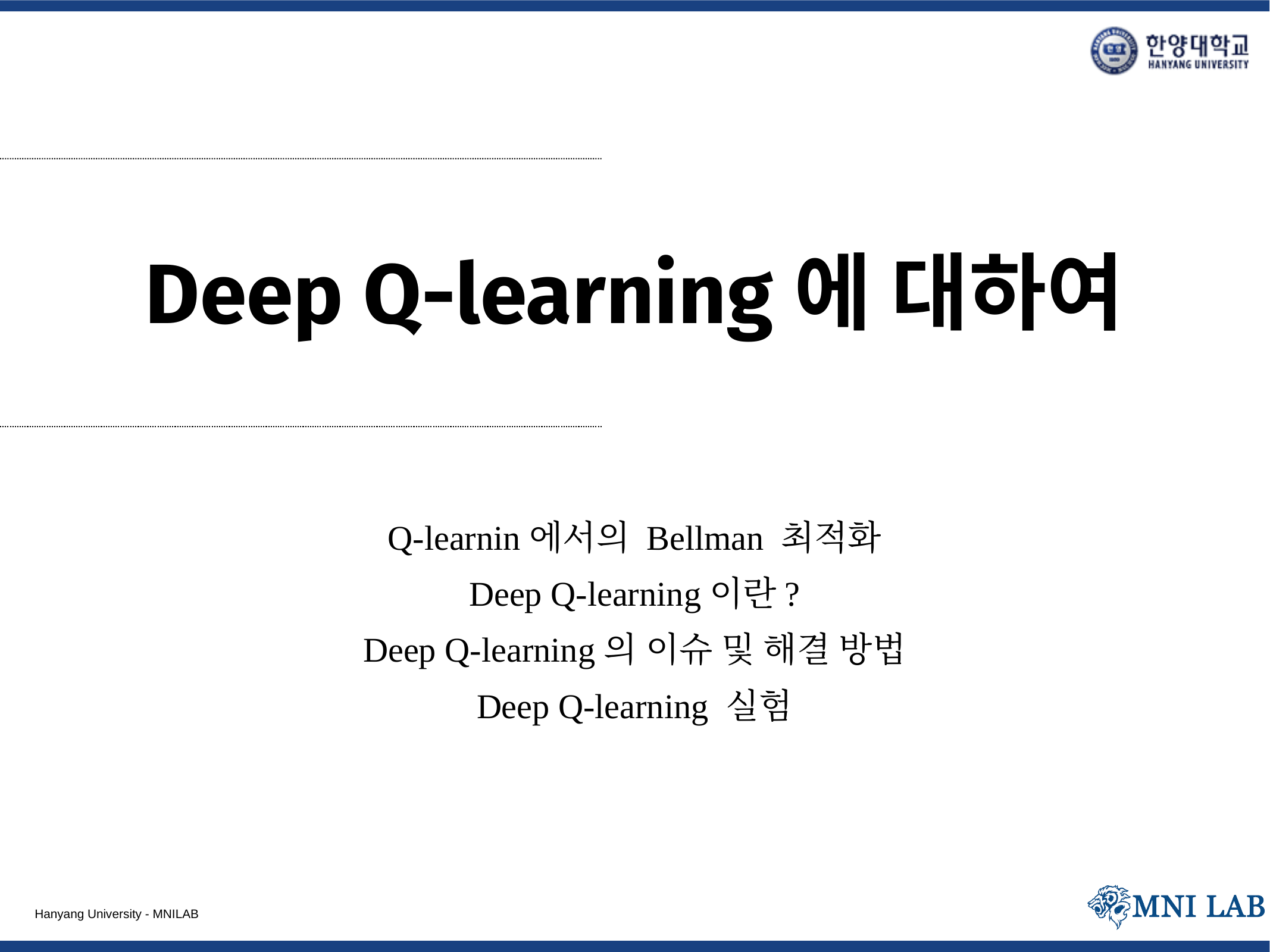

# Deep Q-learning에 대하여
Q-learnin에서의 Bellman 최적화
Deep Q-learning이란?
Deep Q-learning의 이슈 및 해결 방법
Deep Q-learning 실험